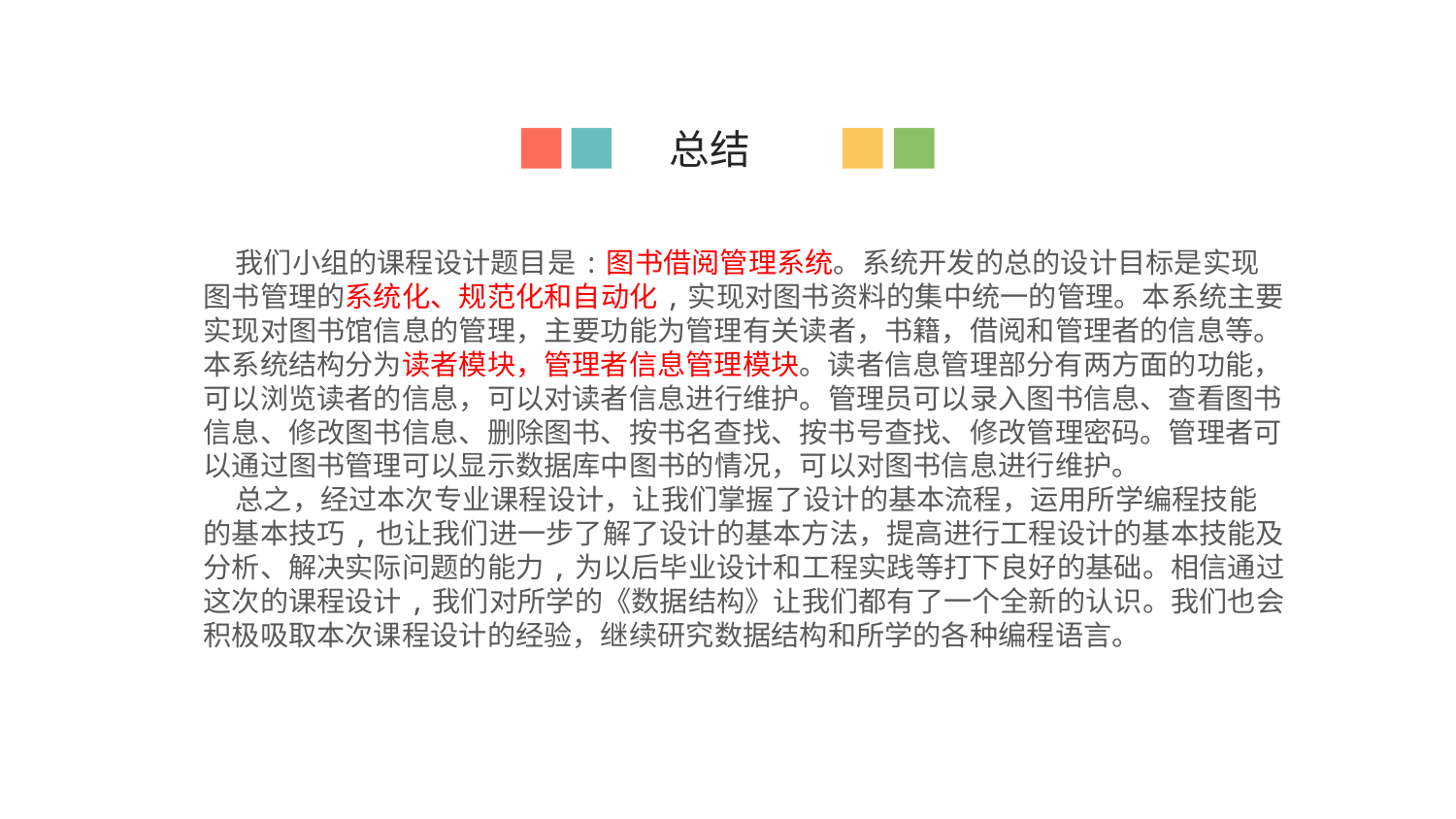

总结

    我们小组的课程设计题目是:图书借阅管理系统。系统开发的总的设计目标是实现图书管理的系统化、规范化和自动化,实现对图书资料的集中统一的管理。本系统主要实现对图书馆信息的管理，主要功能为管理有关读者，书籍，借阅和管理者的信息等。本系统结构分为读者模块，管理者信息管理模块。读者信息管理部分有两方面的功能，可以浏览读者的信息，可以对读者信息进行维护。管理员可以录入图书信息、查看图书信息、修改图书信息、删除图书、按书名查找、按书号查找、修改管理密码。管理者可以通过图书管理可以显示数据库中图书的情况，可以对图书信息进行维护。
    总之，经过本次专业课程设计，让我们掌握了设计的基本流程，运用所学编程技能的基本技巧,也让我们进一步了解了设计的基本方法，提高进行工程设计的基本技能及分析、解决实际问题的能力,为以后毕业设计和工程实践等打下良好的基础。相信通过这次的课程设计,我们对所学的《数据结构》让我们都有了一个全新的认识。我们也会积极吸取本次课程设计的经验，继续研究数据结构和所学的各种编程语言。